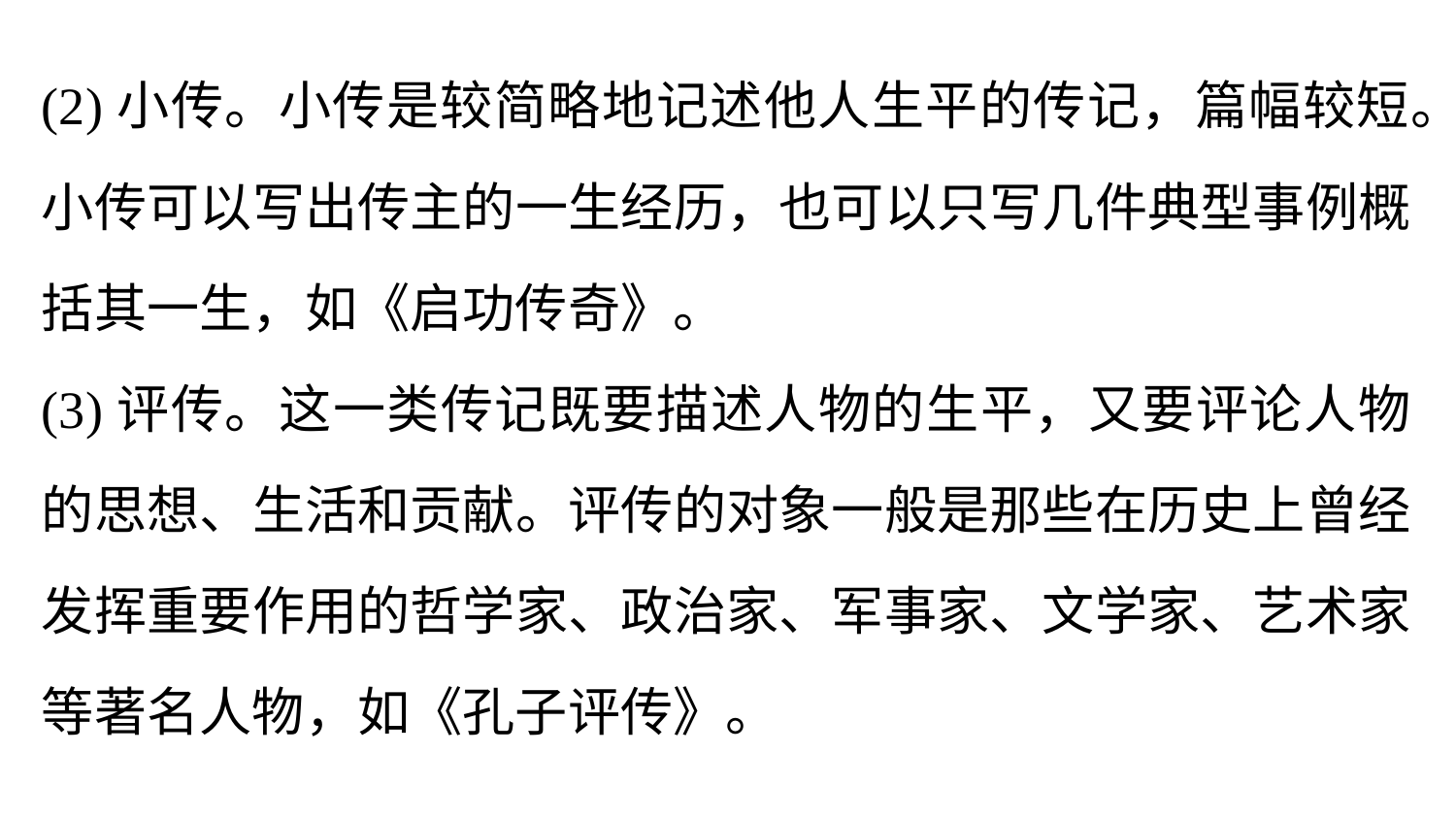

(2)小传。小传是较简略地记述他人生平的传记，篇幅较短。小传可以写出传主的一生经历，也可以只写几件典型事例概括其一生，如《启功传奇》。
(3)评传。这一类传记既要描述人物的生平，又要评论人物的思想、生活和贡献。评传的对象一般是那些在历史上曾经发挥重要作用的哲学家、政治家、军事家、文学家、艺术家等著名人物，如《孔子评传》。